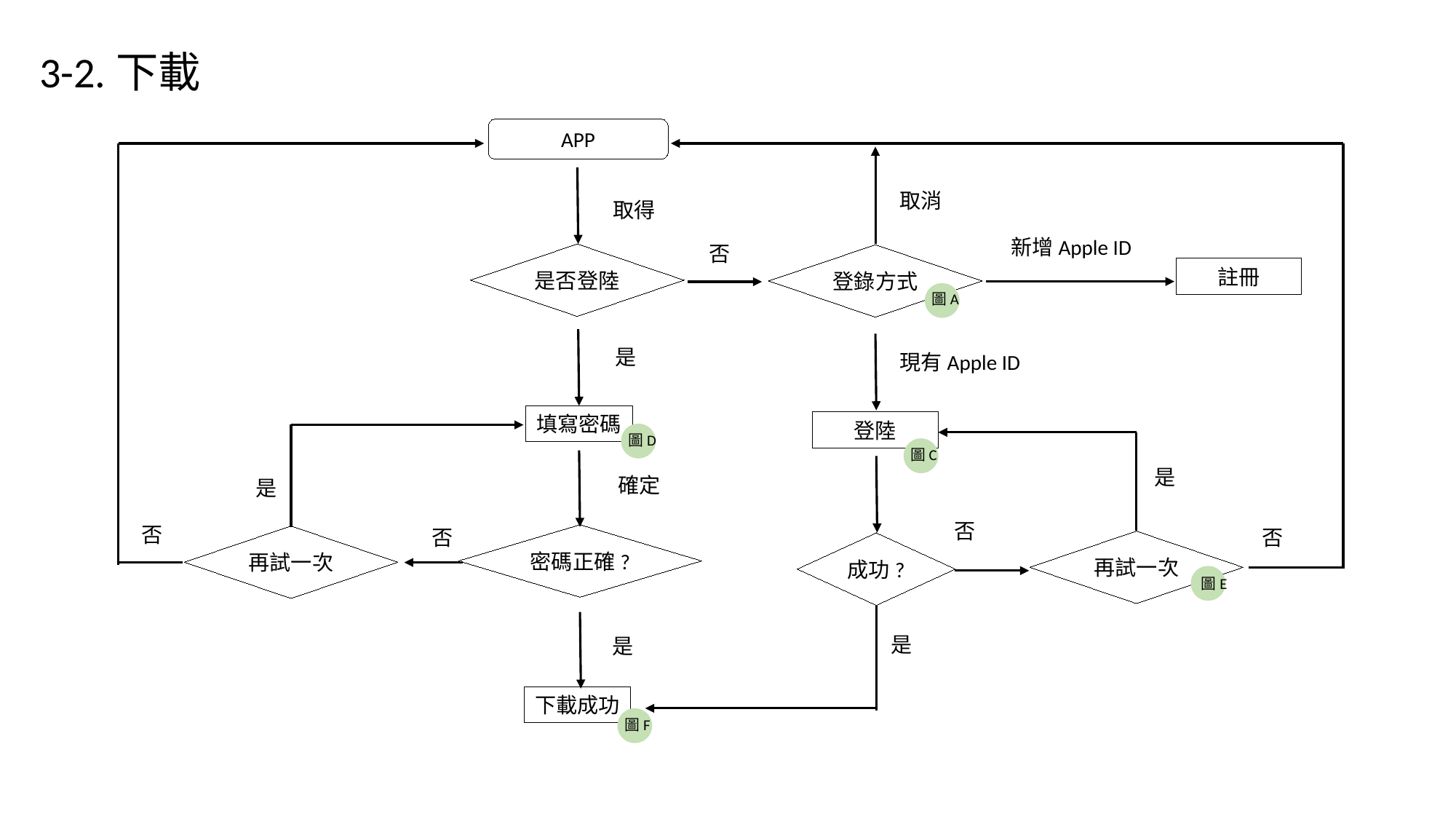

3-2.下載
APP
取消
取得
新增Apple ID
否
是否登陸
登錄方式
註冊

圖A
是
現有Apple ID
填寫密碼
登陸

圖D

圖C
是
確定
是
否
否
否
否
密碼正確?
再試一次
再試一次
成功?

圖E
是
是
下載成功

圖F